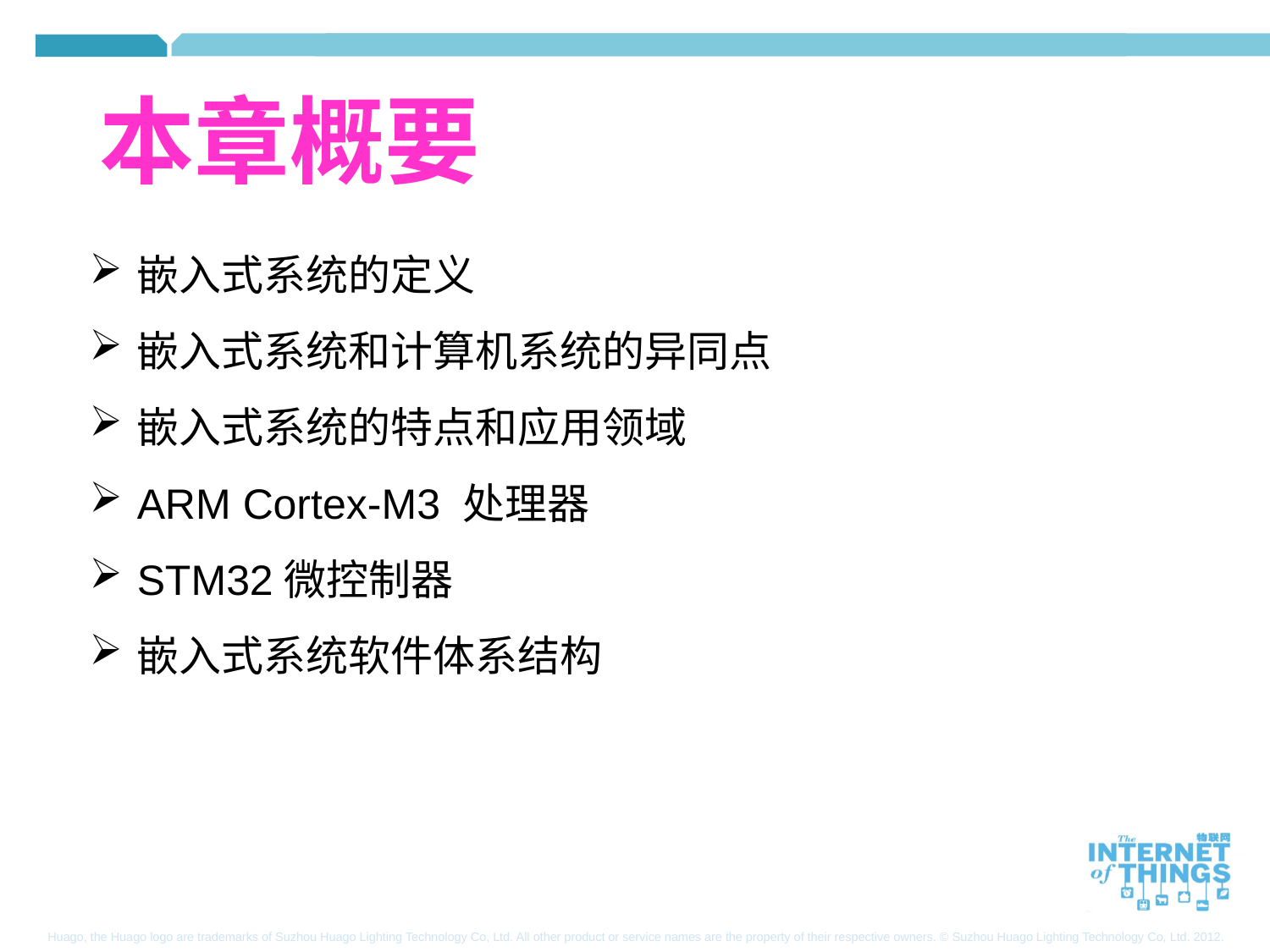

本章概要
嵌入式系统的定义
嵌入式系统和计算机系统的异同点
嵌入式系统的特点和应用领域
ARM Cortex-M3 处理器
STM32微控制器
嵌入式系统软件体系结构
二传输网络介绍
三、实际应用举例